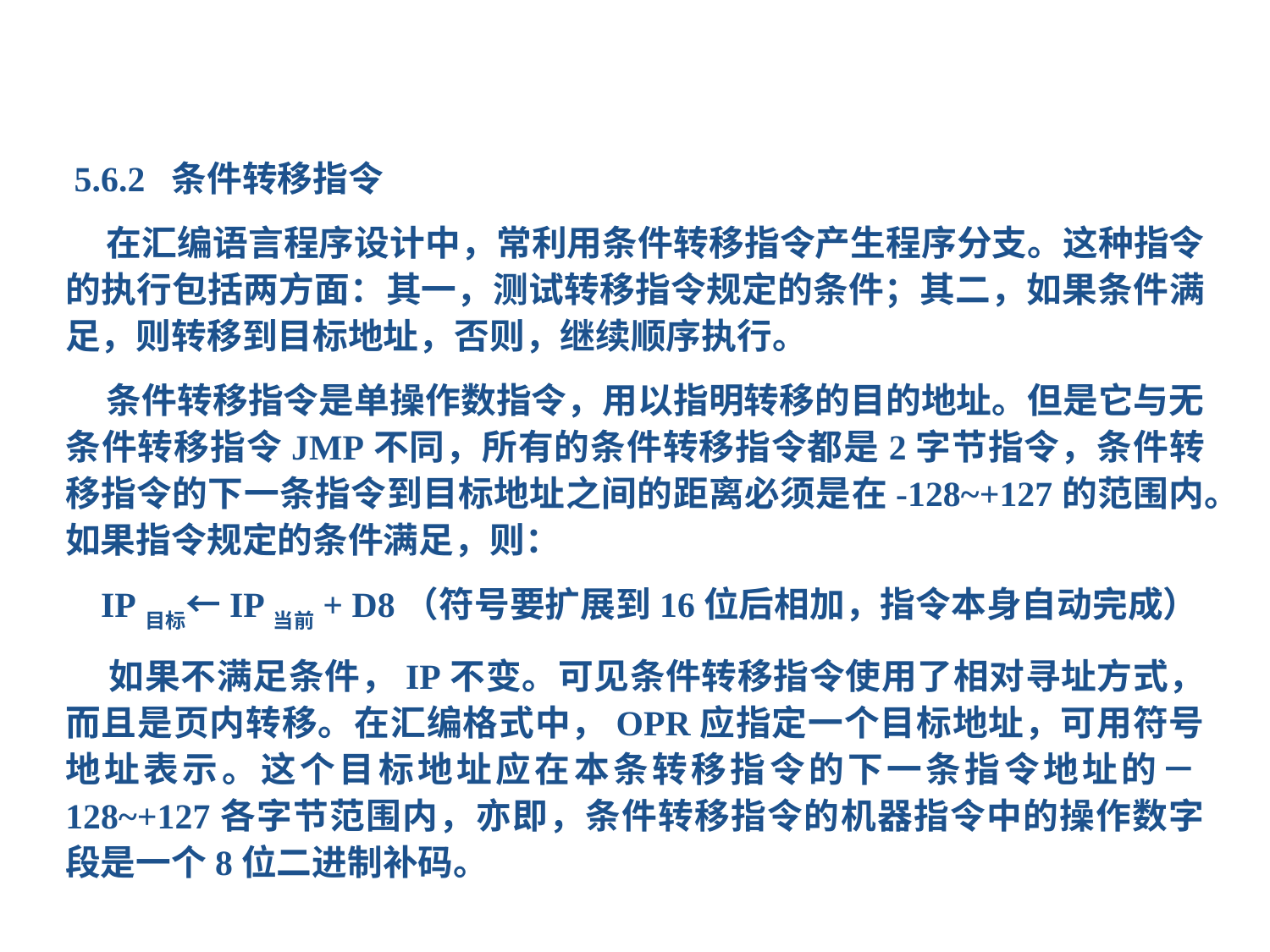

5.6.2  条件转移指令
    在汇编语言程序设计中，常利用条件转移指令产生程序分支。这种指令的执行包括两方面：其一，测试转移指令规定的条件；其二，如果条件满足，则转移到目标地址，否则，继续顺序执行。
    条件转移指令是单操作数指令，用以指明转移的目的地址。但是它与无条件转移指令JMP不同，所有的条件转移指令都是2字节指令，条件转移指令的下一条指令到目标地址之间的距离必须是在-128~+127的范围内。如果指令规定的条件满足，则：
    IP目标←IP当前+ D8（符号要扩展到16位后相加，指令本身自动完成）
    如果不满足条件，IP不变。可见条件转移指令使用了相对寻址方式，而且是页内转移。在汇编格式中，OPR应指定一个目标地址，可用符号地址表示。这个目标地址应在本条转移指令的下一条指令地址的－128~+127各字节范围内，亦即，条件转移指令的机器指令中的操作数字段是一个8位二进制补码。